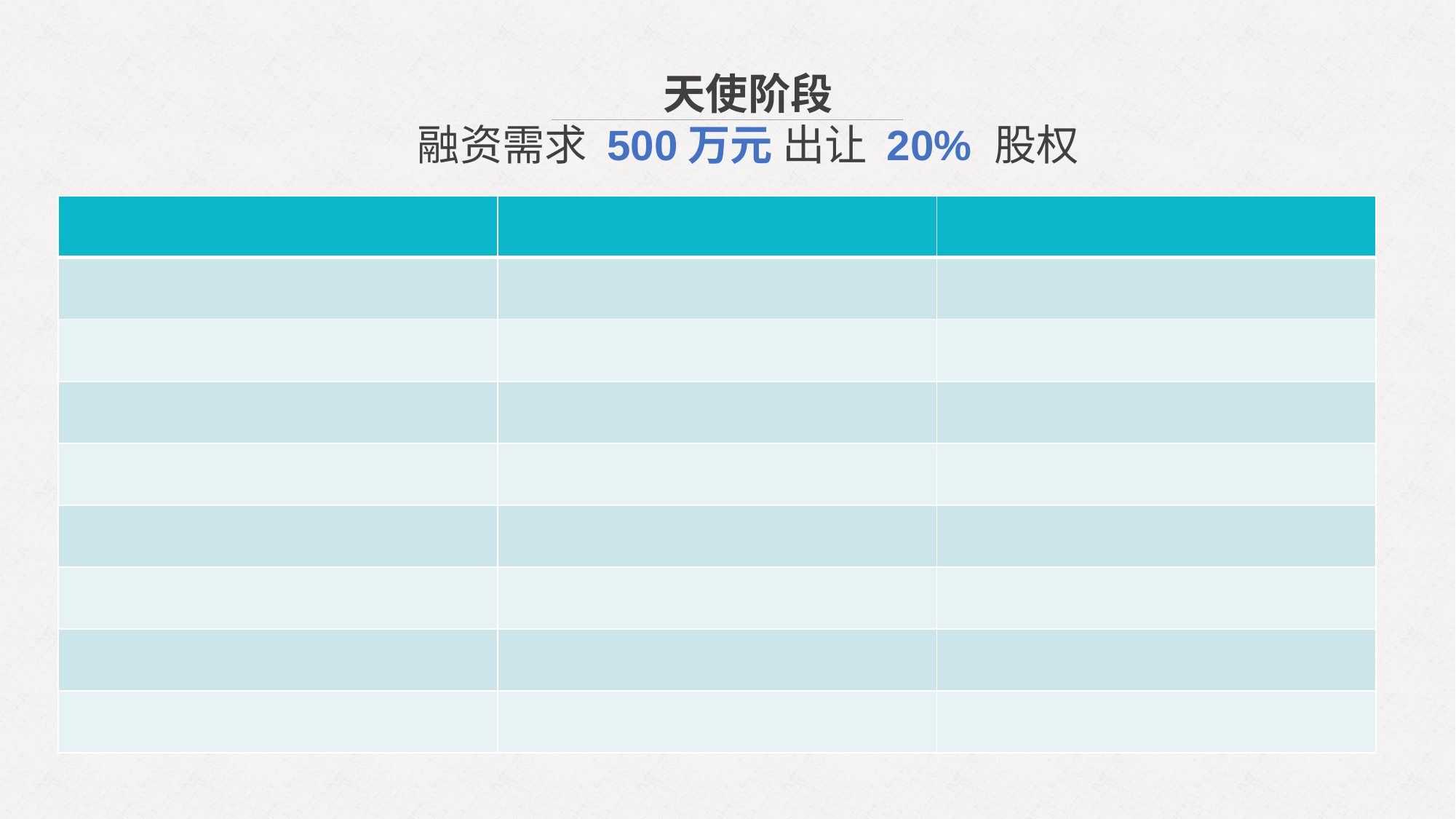

天使阶段
融资需求 500万元 出让 20% 股权
|  |  |  |
| --- | --- | --- |
|  |  |  |
|  |  |  |
|  |  |  |
|  |  |  |
|  |  |  |
|  |  |  |
|  |  |  |
|  |  |  |